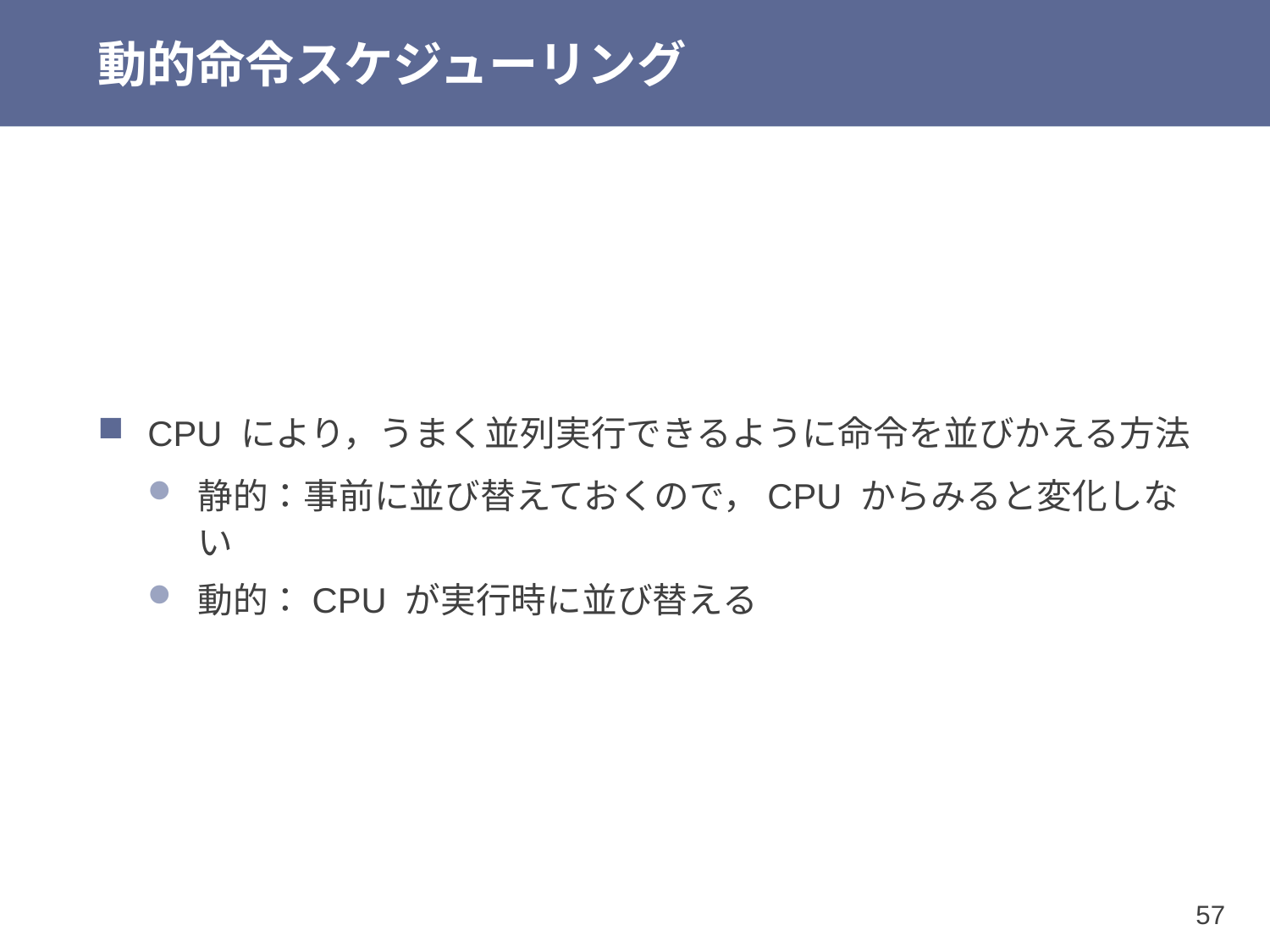

# 動的命令スケジューリング
CPU により，うまく並列実行できるように命令を並びかえる方法
静的：事前に並び替えておくので，CPU からみると変化しない
動的：CPU が実行時に並び替える